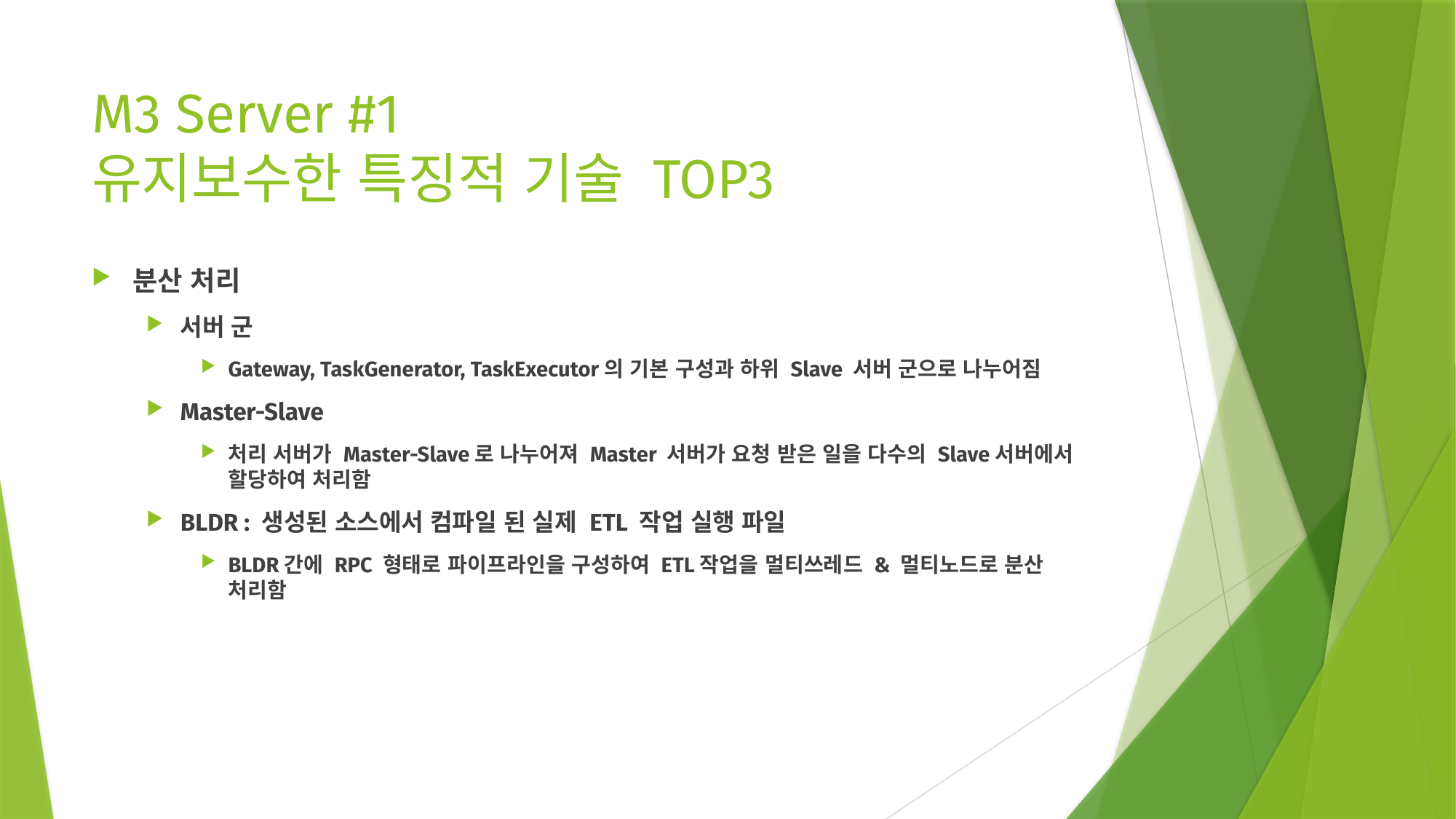

# M3 Server #1 유지보수한 특징적 기술 TOP3
분산 처리
서버 군
Gateway, TaskGenerator, TaskExecutor의 기본 구성과 하위 Slave 서버 군으로 나누어짐
Master-Slave
처리 서버가 Master-Slave로 나누어져 Master 서버가 요청 받은 일을 다수의 Slave서버에서 할당하여 처리함
BLDR : 생성된 소스에서 컴파일 된 실제 ETL 작업 실행 파일
BLDR간에 RPC 형태로 파이프라인을 구성하여 ETL작업을 멀티쓰레드 & 멀티노드로 분산 처리함